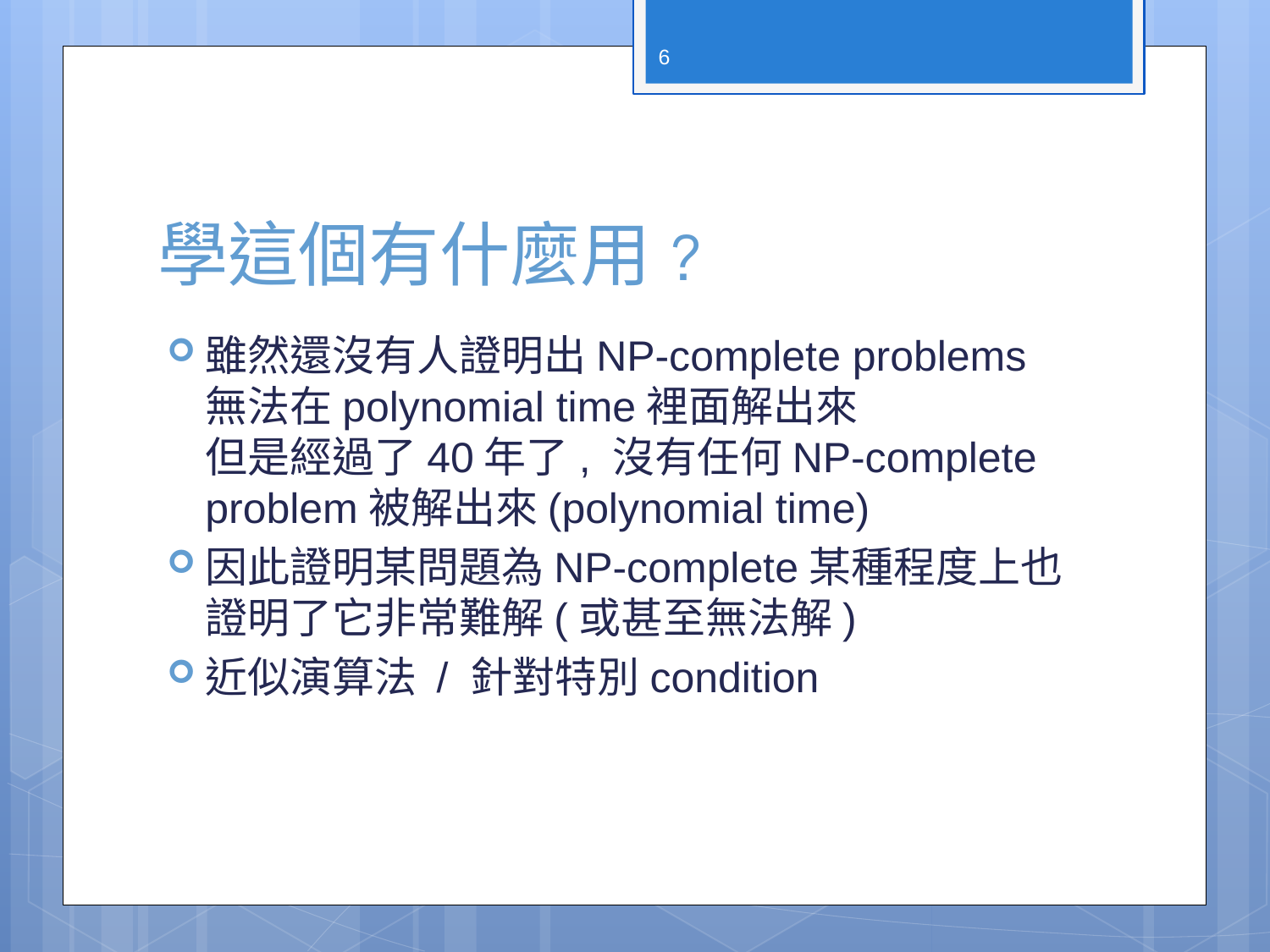

6
# 學這個有什麼用?
雖然還沒有人證明出NP-complete problems無法在polynomial time裡面解出來
但是經過了40年了, 沒有任何NP-complete problem被解出來(polynomial time)
因此證明某問題為NP-complete某種程度上也證明了它非常難解(或甚至無法解)
近似演算法 / 針對特別condition